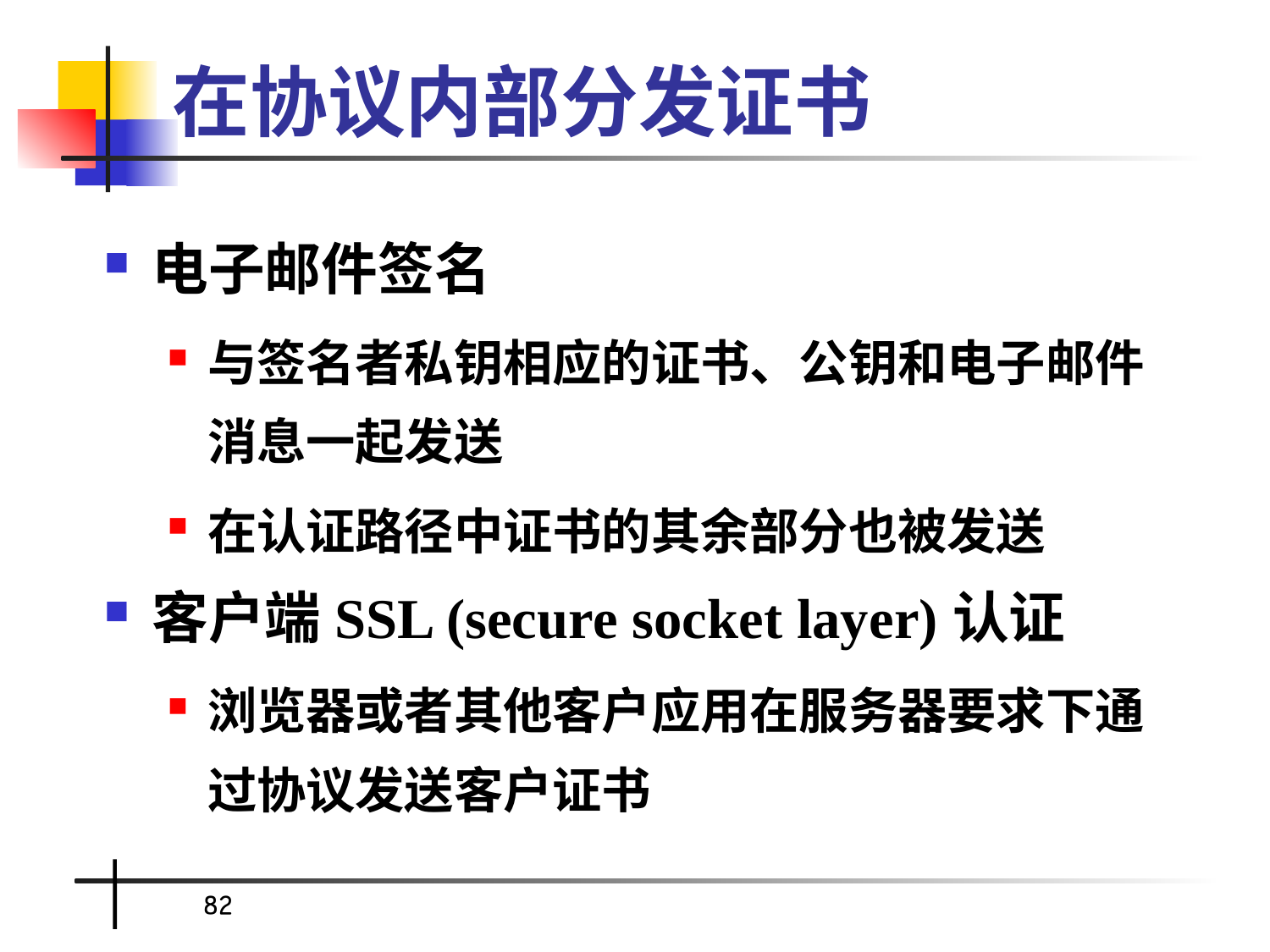

# 在协议内部分发证书
电子邮件签名
与签名者私钥相应的证书、公钥和电子邮件消息一起发送
在认证路径中证书的其余部分也被发送
客户端SSL (secure socket layer)认证
浏览器或者其他客户应用在服务器要求下通过协议发送客户证书

82